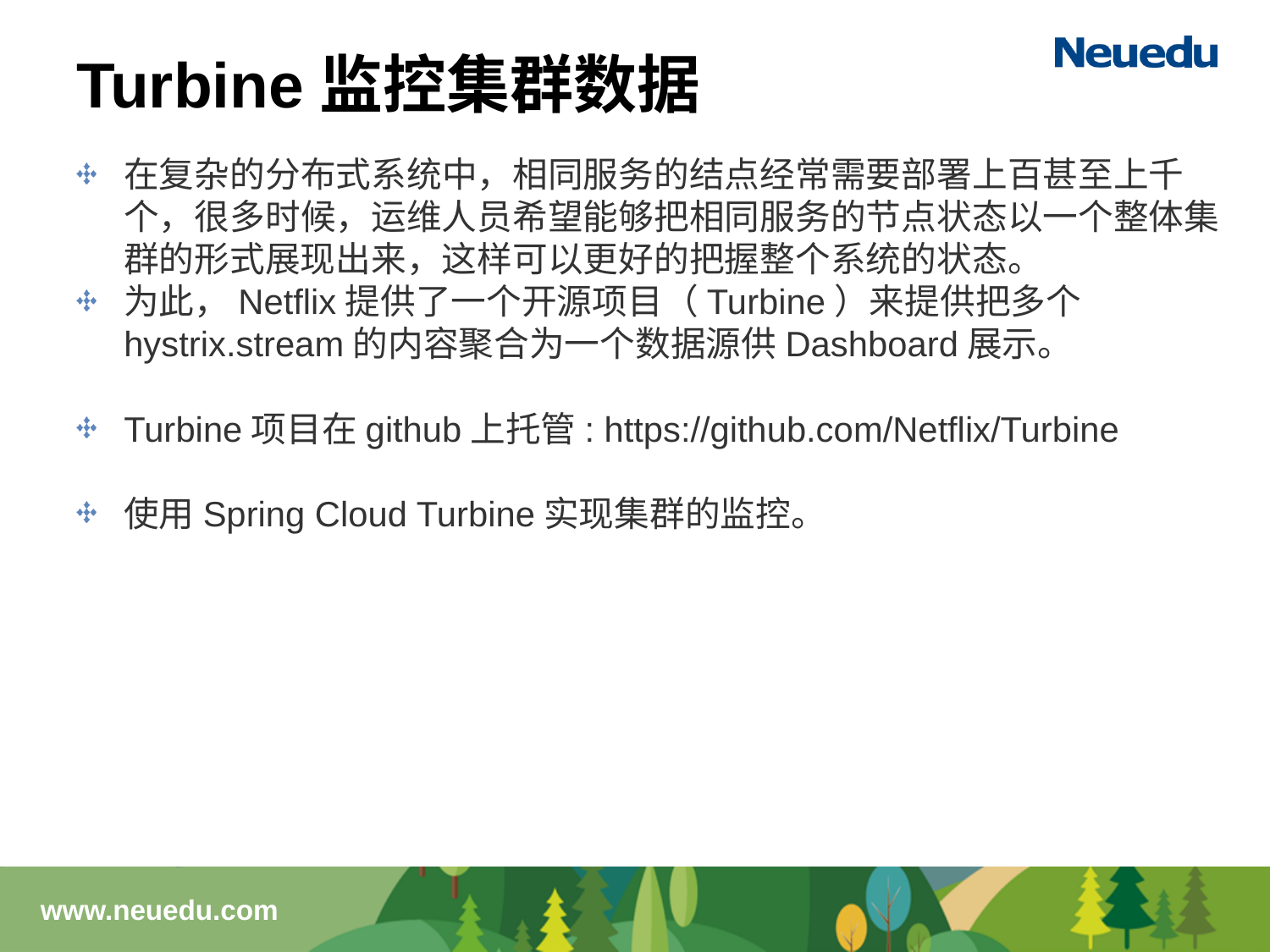

# Turbine监控集群数据
在复杂的分布式系统中，相同服务的结点经常需要部署上百甚至上千个，很多时候，运维人员希望能够把相同服务的节点状态以一个整体集群的形式展现出来，这样可以更好的把握整个系统的状态。
为此，Netflix提供了一个开源项目（Turbine）来提供把多个hystrix.stream的内容聚合为一个数据源供Dashboard展示。

Turbine项目在github上托管: https://github.com/Netflix/Turbine

使用Spring Cloud Turbine实现集群的监控。